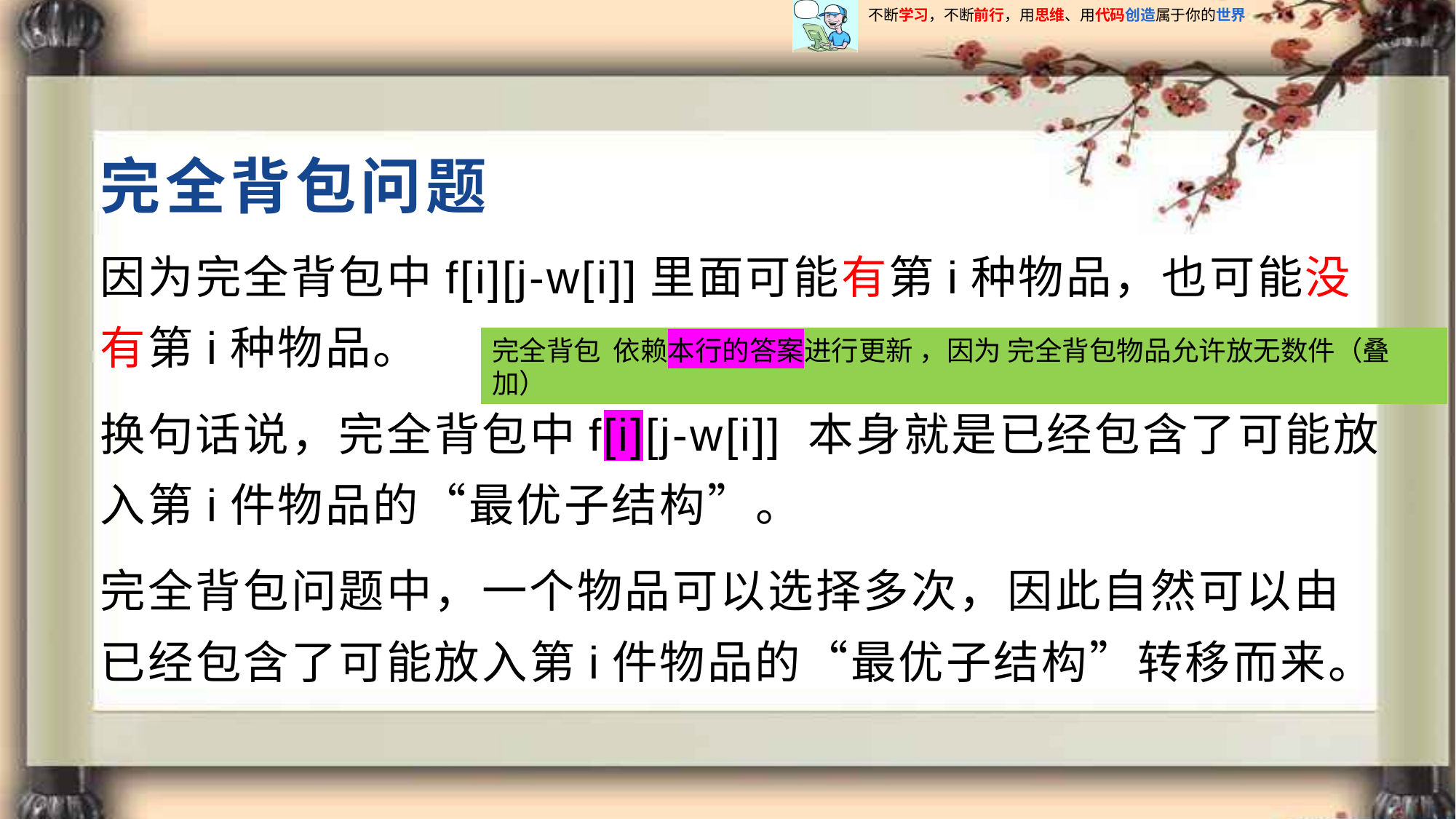

# 完全背包问题
因为完全背包中f[i][j-w[i]]里面可能有第i种物品，也可能没有第i种物品。
换句话说，完全背包中f[i][j-w[i]] 本身就是已经包含了可能放入第i件物品的“最优子结构”。
完全背包问题中，一个物品可以选择多次，因此自然可以由已经包含了可能放入第i件物品的“最优子结构”转移而来。

完全背包  依赖本行的答案进行更新 ，因为 完全背包物品允许放无数件（叠加）